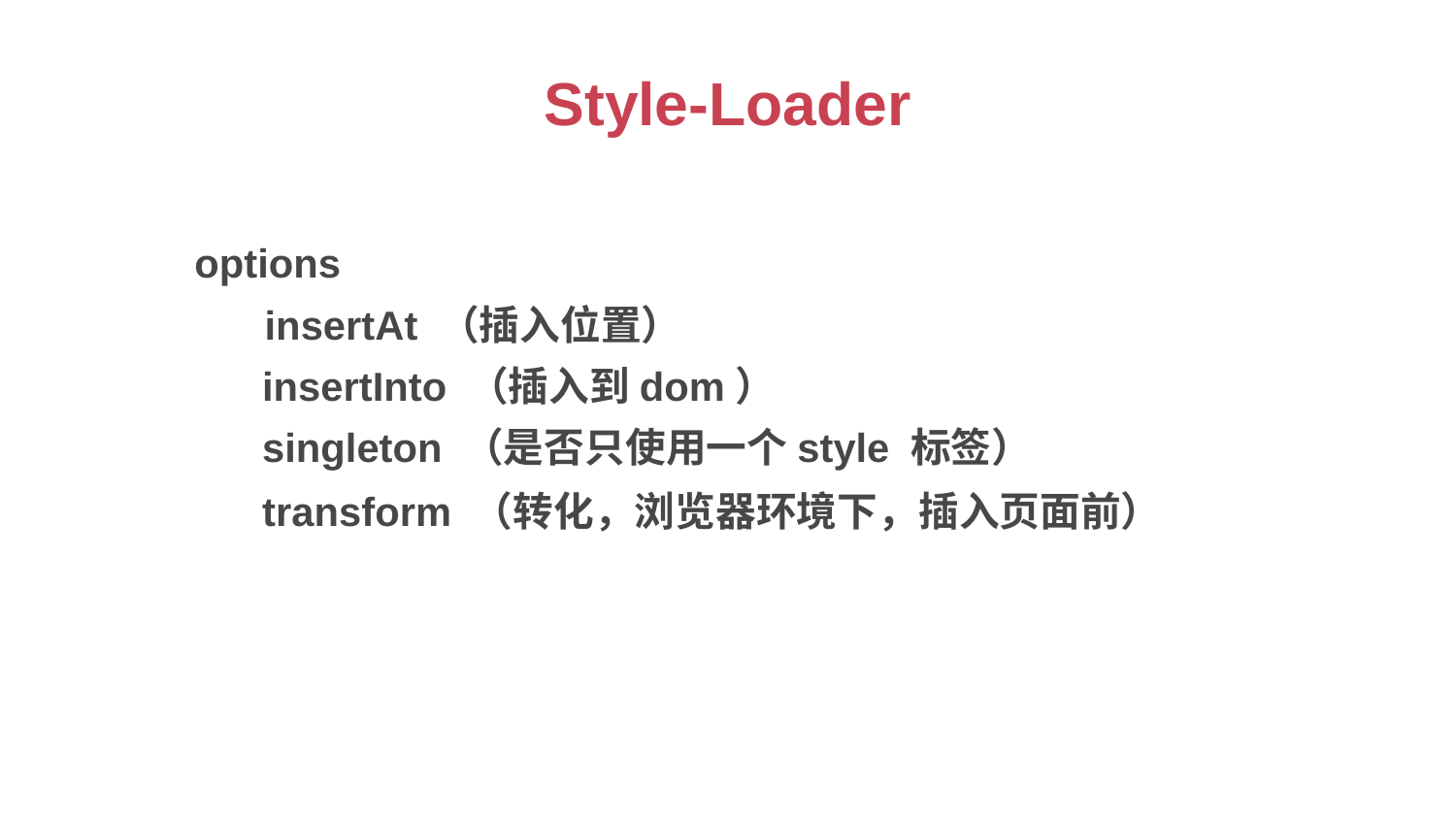

# Style-Loader
options
insertAt （插入位置）
insertInto （插入到dom）
singleton （是否只使用一个style 标签）
transform （转化，浏览器环境下，插入页面前）